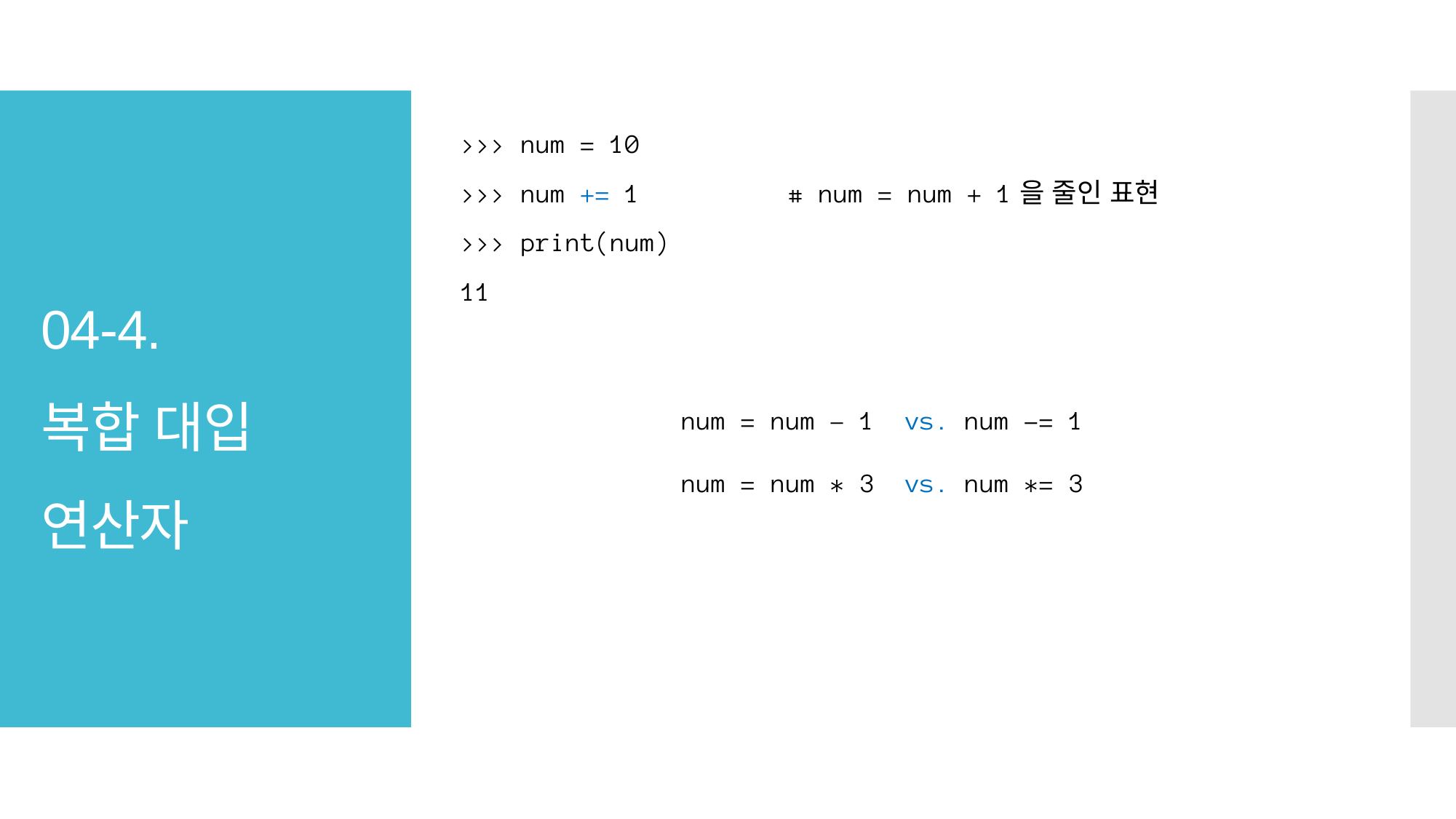

>>> num = 10
>>> num += 1 		# num = num + 1을 줄인 표현
>>> print(num)
11
# 04-4. 복합 대입 연산자
num = num – 1  vs. num -= 1
num = num * 3  vs. num *= 3